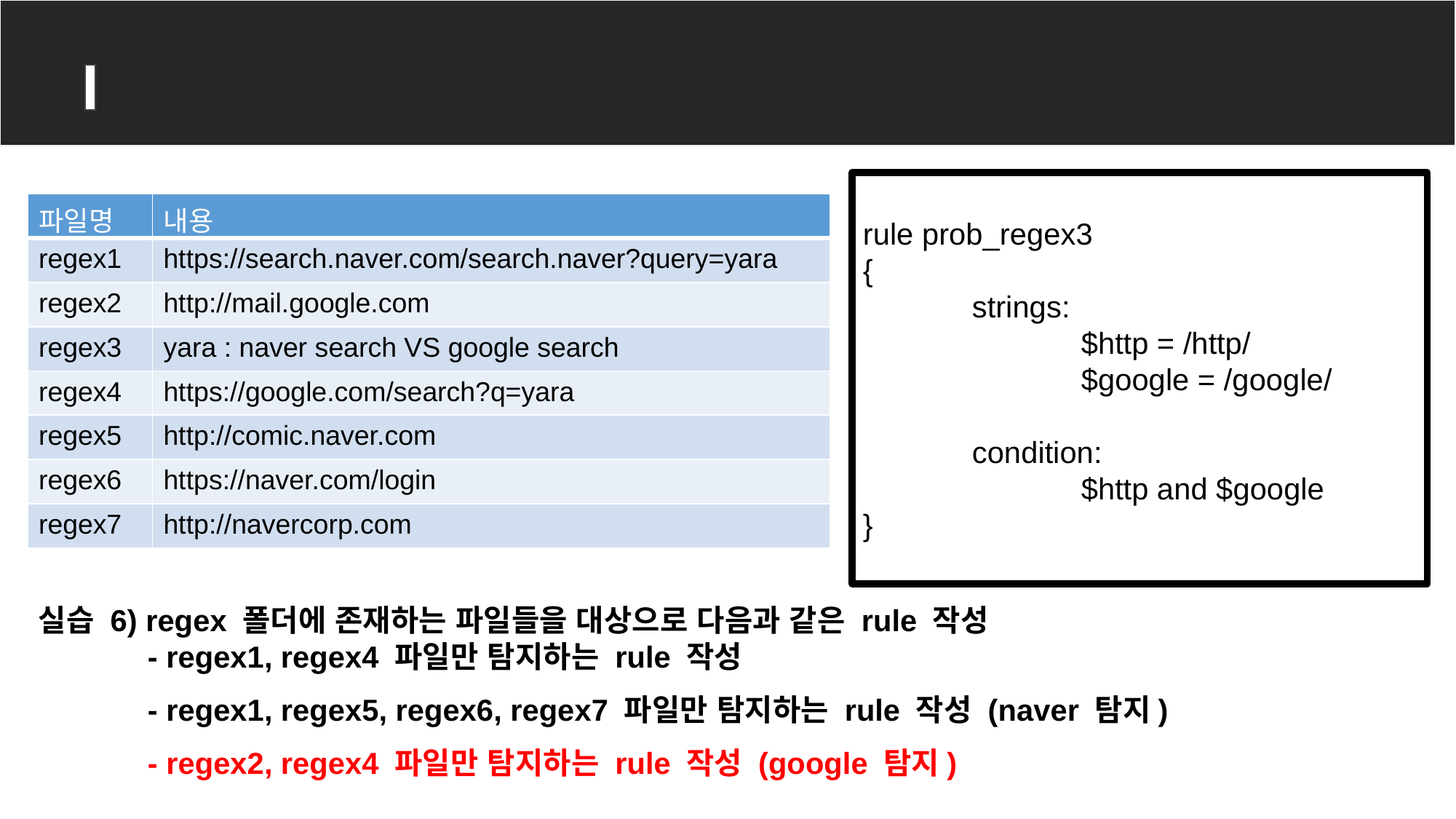

YARA rule

rule prob_regex3
{
	strings:
		$http = /http/
		$google = /google/

	condition:
		$http and $google
}

| 파일명 | 내용 |
| --- | --- |
| regex1 | https://search.naver.com/search.naver?query=yara |
| regex2 | http://mail.google.com |
| regex3 | yara : naver search VS google search |
| regex4 | https://google.com/search?q=yara |
| regex5 | http://comic.naver.com |
| regex6 | https://naver.com/login |
| regex7 | http://navercorp.com |
실습 6) regex 폴더에 존재하는 파일들을 대상으로 다음과 같은 rule 작성
	- regex1, regex4 파일만 탐지하는 rule 작성

	- regex1, regex5, regex6, regex7 파일만 탐지하는 rule 작성 (naver 탐지)

	- regex2, regex4 파일만 탐지하는 rule 작성 (google 탐지)